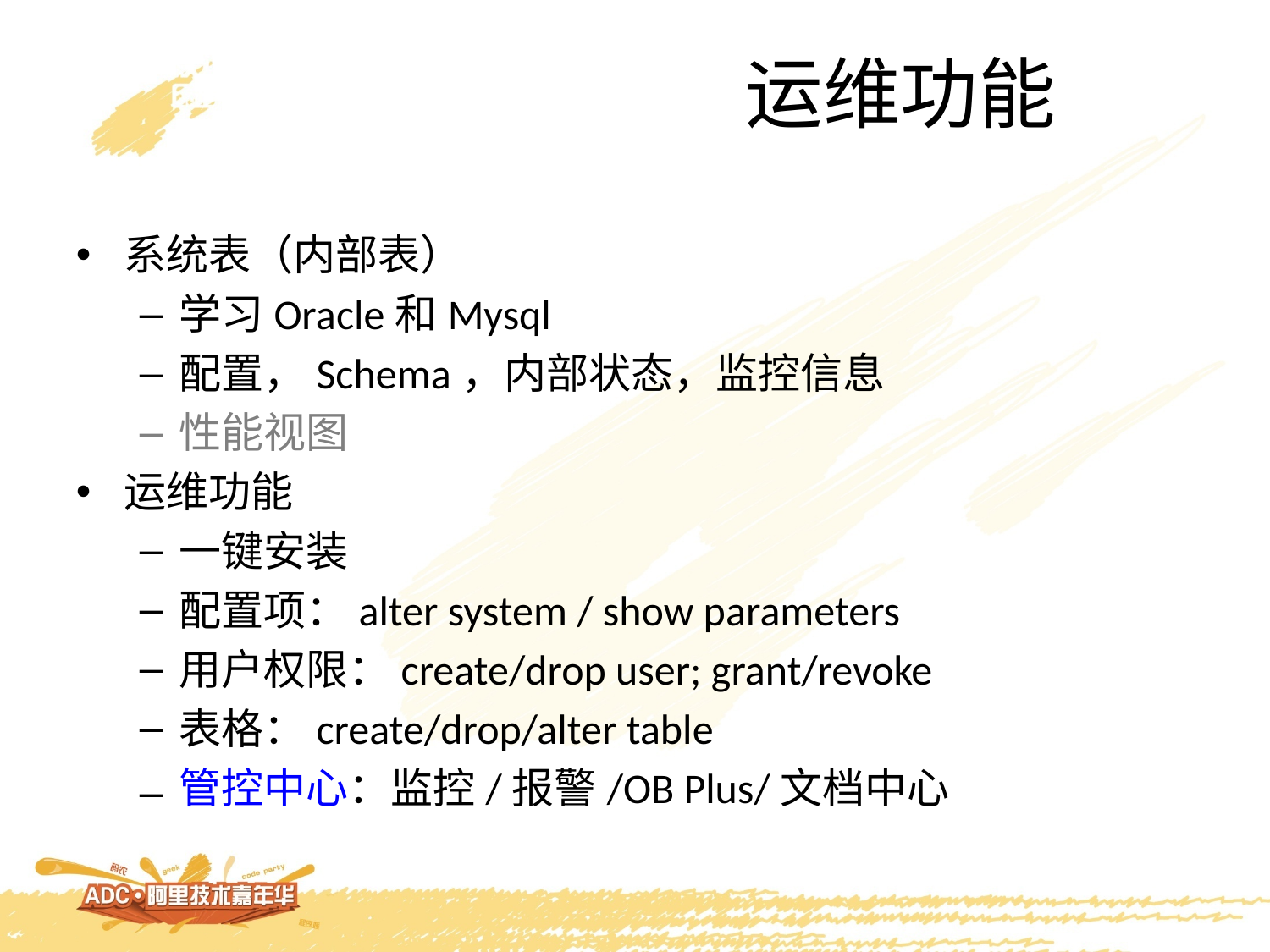

运维功能
系统表（内部表）
学习Oracle和Mysql
配置，Schema，内部状态，监控信息
性能视图
运维功能
一键安装
配置项：alter system / show parameters
用户权限：create/drop user; grant/revoke
表格：create/drop/alter table
管控中心：监控/报警/OB Plus/文档中心